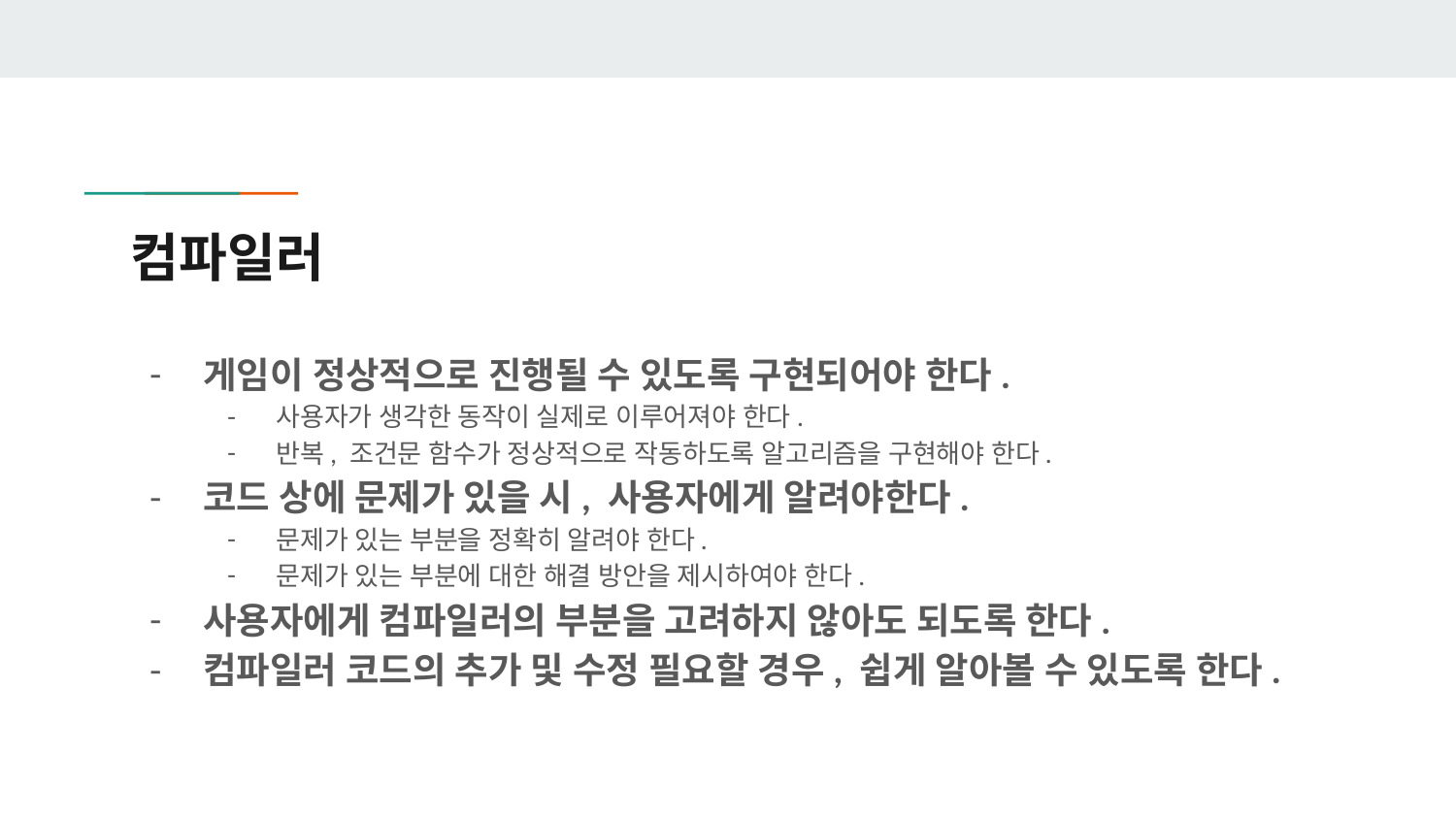

# 컴파일러
게임이 정상적으로 진행될 수 있도록 구현되어야 한다.
사용자가 생각한 동작이 실제로 이루어져야 한다.
반복, 조건문 함수가 정상적으로 작동하도록 알고리즘을 구현해야 한다.
코드 상에 문제가 있을 시, 사용자에게 알려야한다.
문제가 있는 부분을 정확히 알려야 한다.
문제가 있는 부분에 대한 해결 방안을 제시하여야 한다.
사용자에게 컴파일러의 부분을 고려하지 않아도 되도록 한다.
컴파일러 코드의 추가 및 수정 필요할 경우, 쉽게 알아볼 수 있도록 한다.